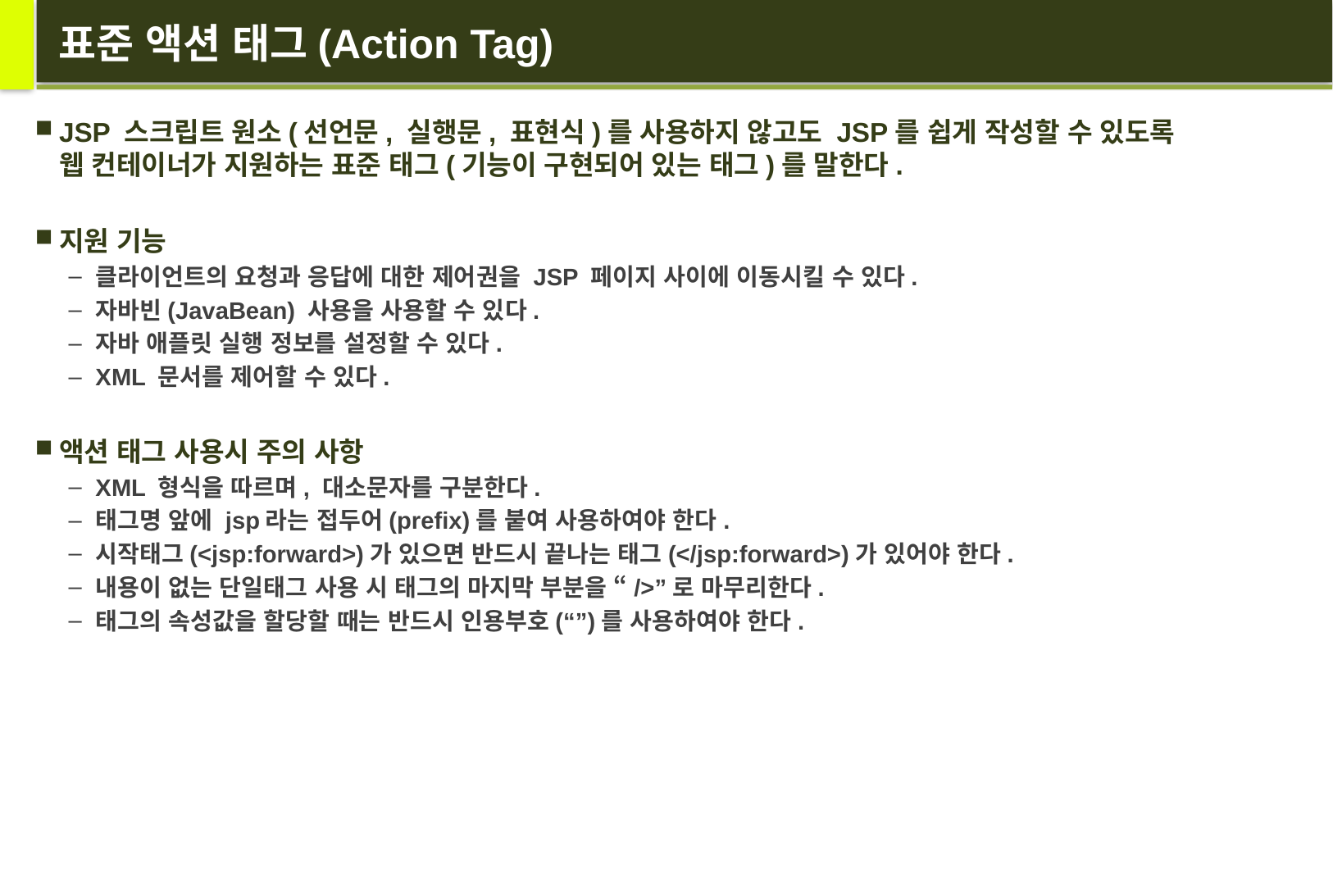

# 표준 액션 태그(Action Tag)
JSP 스크립트 원소(선언문, 실행문, 표현식)를 사용하지 않고도 JSP를 쉽게 작성할 수 있도록
웹 컨테이너가 지원하는 표준 태그(기능이 구현되어 있는 태그)를 말한다.

지원 기능
클라이언트의 요청과 응답에 대한 제어권을 JSP 페이지 사이에 이동시킬 수 있다.
자바빈(JavaBean) 사용을 사용할 수 있다.
자바 애플릿 실행 정보를 설정할 수 있다.
XML 문서를 제어할 수 있다.

액션 태그 사용시 주의 사항
XML 형식을 따르며, 대소문자를 구분한다.
태그명 앞에 jsp라는 접두어(prefix)를 붙여 사용하여야 한다.
시작태그(<jsp:forward>)가 있으면 반드시 끝나는 태그(</jsp:forward>)가 있어야 한다.
내용이 없는 단일태그 사용 시 태그의 마지막 부분을 “/>”로 마무리한다.
태그의 속성값을 할당할 때는 반드시 인용부호(“”)를 사용하여야 한다.